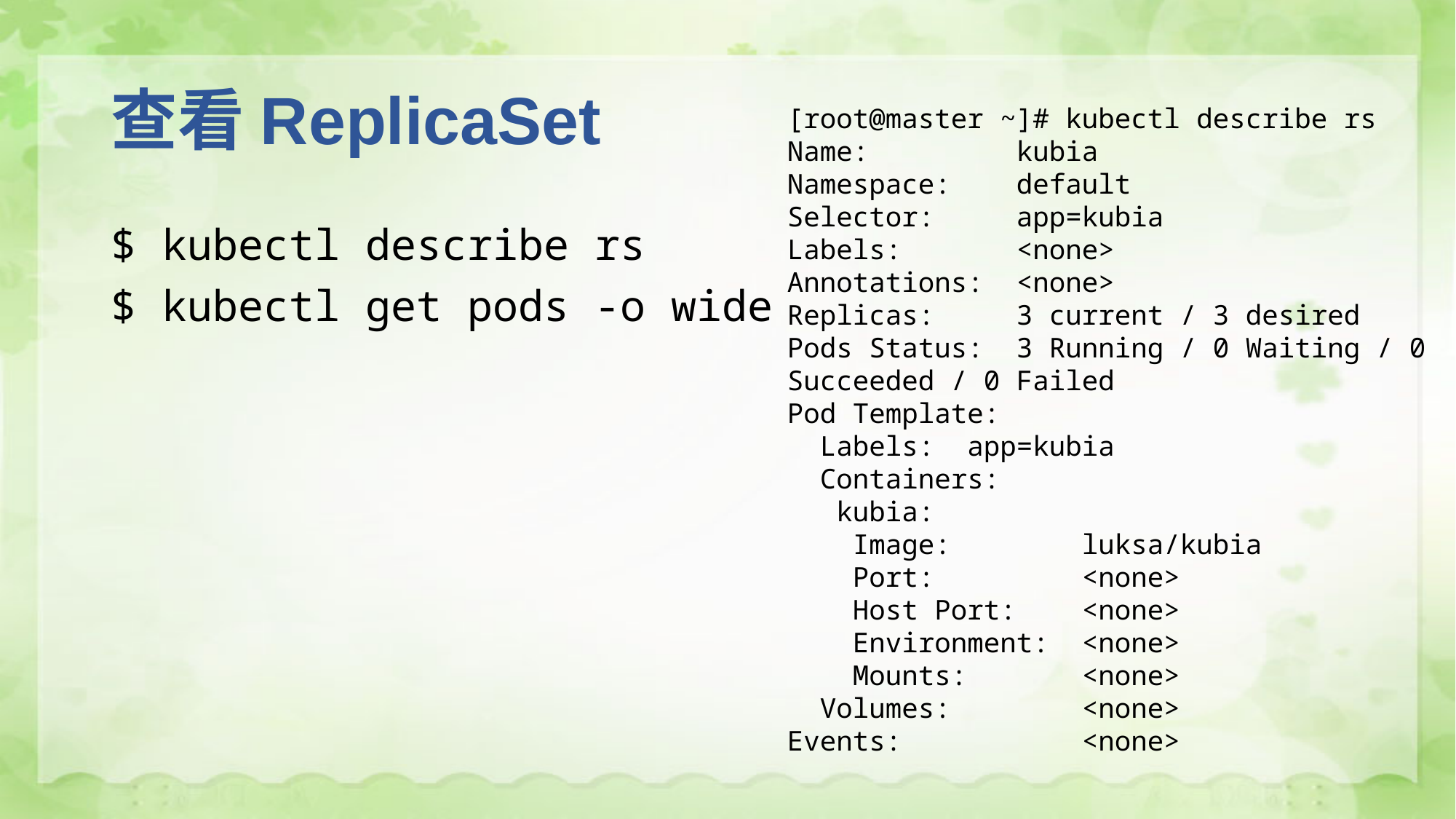

# 查看ReplicaSet
[root@master ~]# kubectl describe rs
Name:         kubia
Namespace:    default
Selector:     app=kubia
Labels:       <none>
Annotations:  <none>
Replicas:     3 current / 3 desired
Pods Status:  3 Running / 0 Waiting / 0 Succeeded / 0 Failed
Pod Template:
  Labels:  app=kubia
  Containers:
   kubia:
    Image:        luksa/kubia
    Port:         <none>
    Host Port:    <none>
    Environment:  <none>
    Mounts:       <none>
  Volumes:        <none>
Events:           <none>
$ kubectl describe rs
$ kubectl get pods -o wide